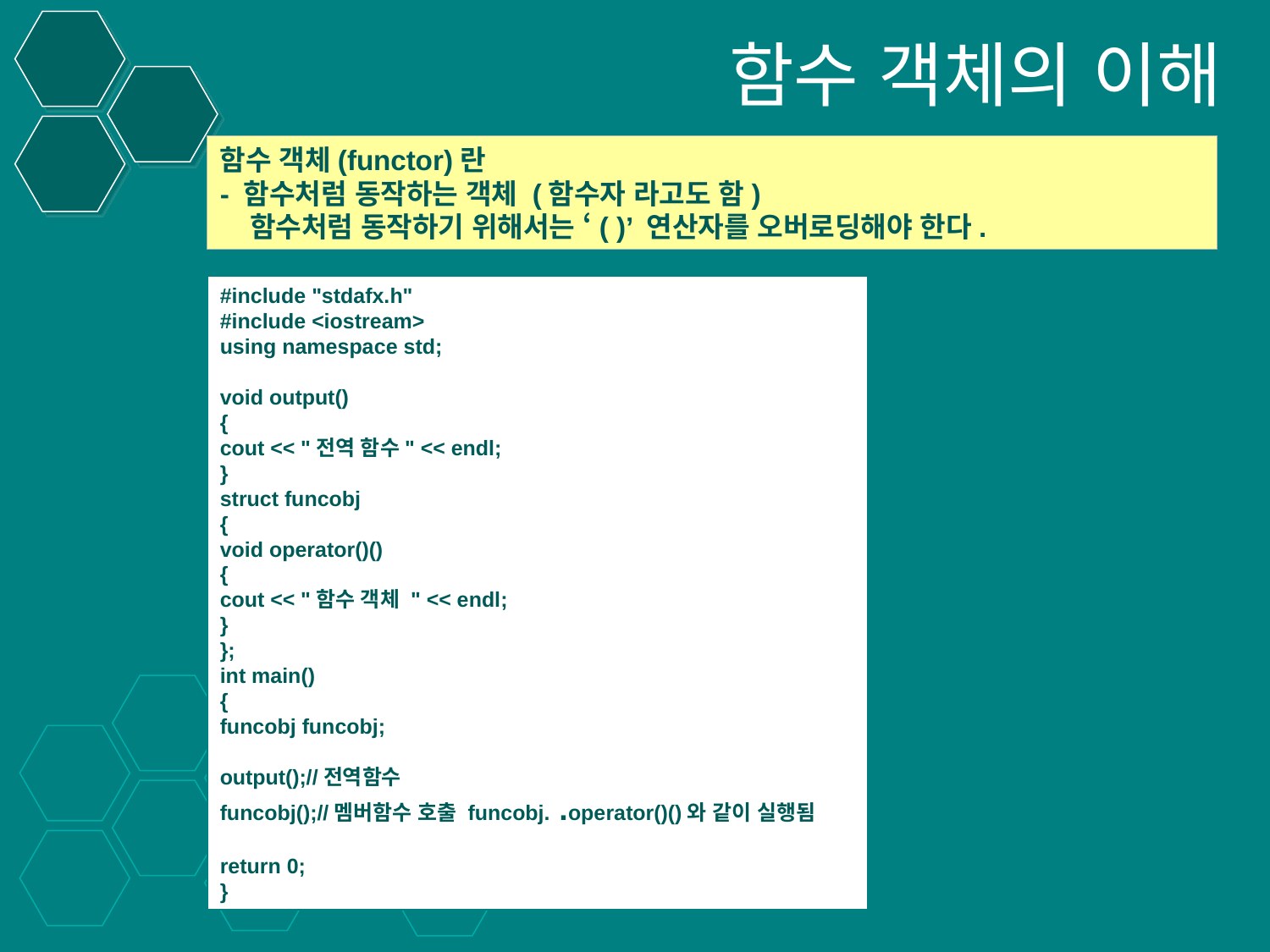

# 함수 객체의 이해
함수 객체(functor)란
- 함수처럼 동작하는 객체 (함수자 라고도 함)
   함수처럼 동작하기 위해서는 ‘( )’ 연산자를 오버로딩해야 한다.
#include "stdafx.h"
#include <iostream>
using namespace std;

void output()
{
cout << "전역 함수" << endl;
}
struct funcobj
{
void operator()()
{
cout << "함수 객체 " << endl;
}
};
int main()
{
funcobj funcobj;

output();//전역함수
funcobj();//멤버함수 호출 funcobj. .operator()()와 같이 실행됨

return 0;
}